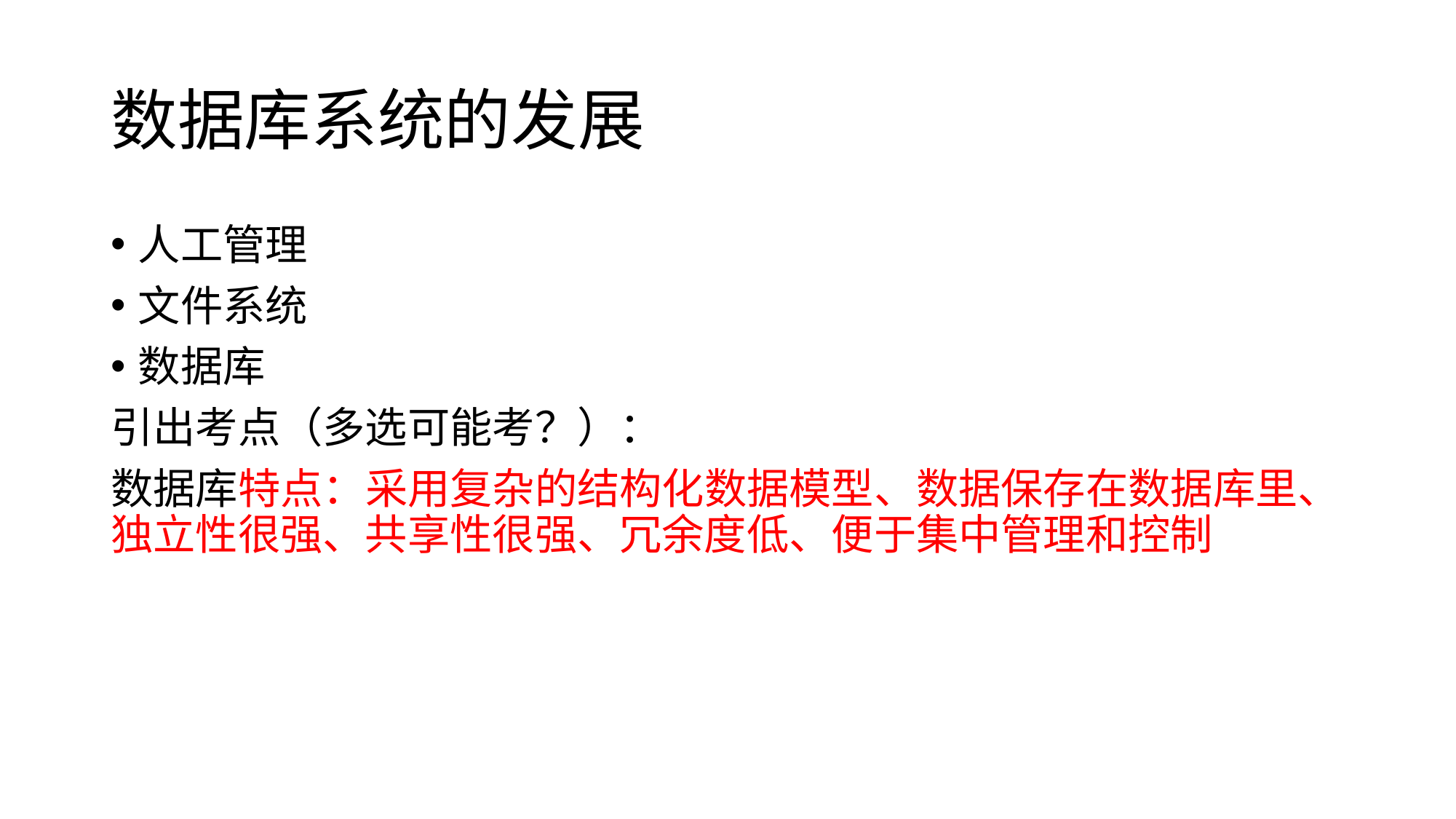

# 数据库系统的发展
人工管理
文件系统
数据库
引出考点（多选可能考？）：
数据库特点：采用复杂的结构化数据模型、数据保存在数据库里、独立性很强、共享性很强、冗余度低、便于集中管理和控制